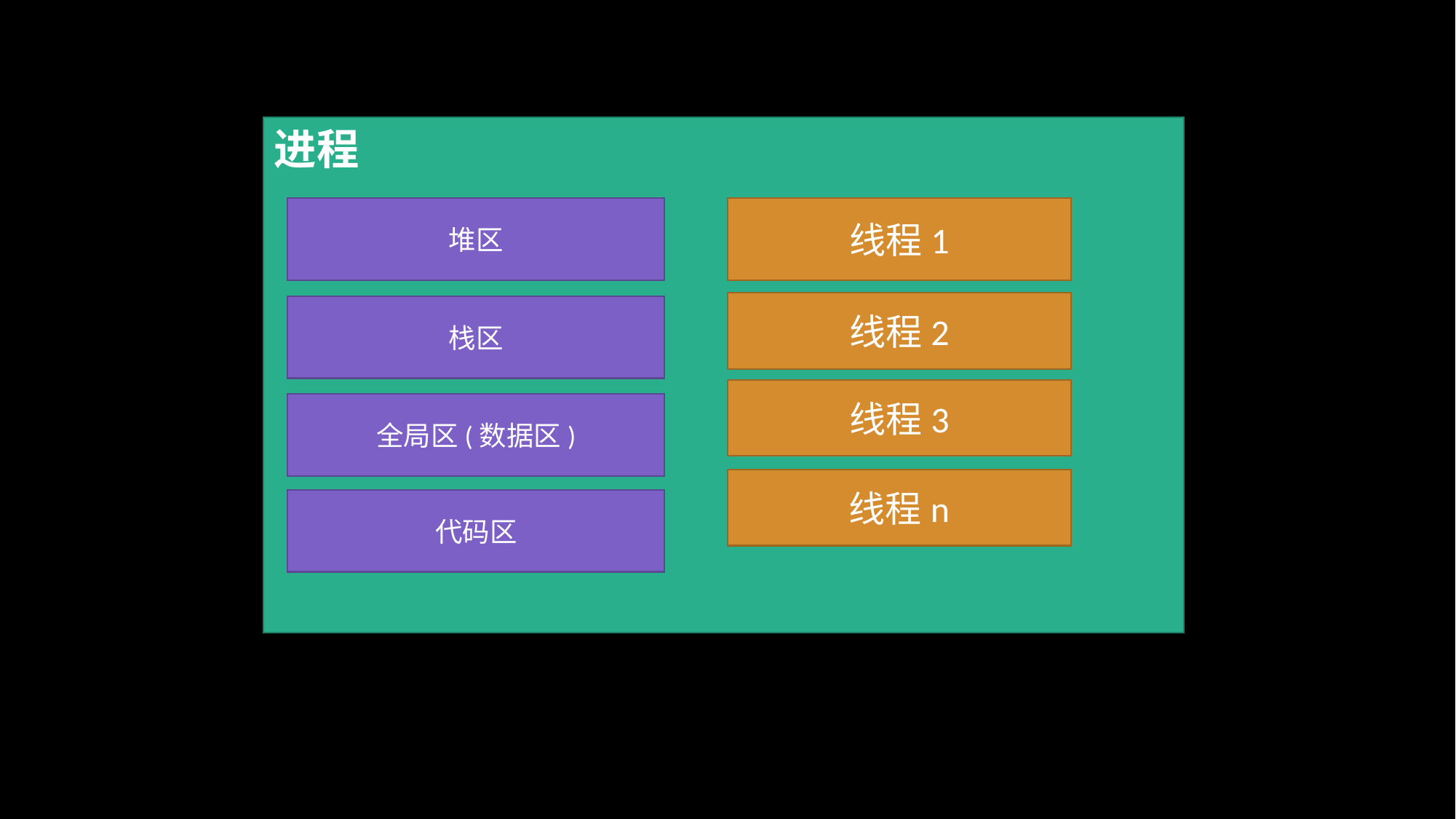

进程
堆区
线程1
线程2
栈区
线程3
全局区(数据区)
线程n
代码区